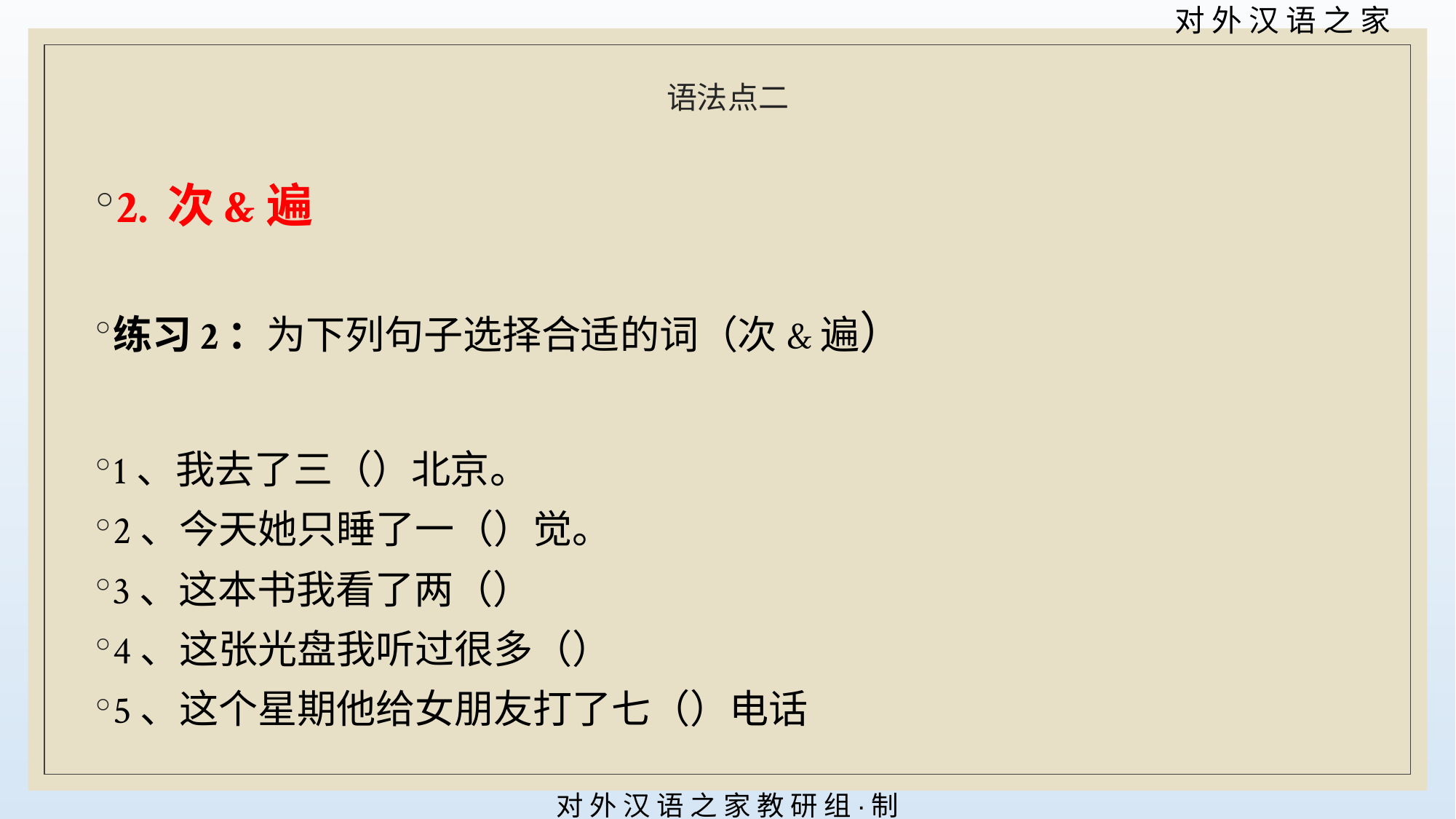

# 语法点二
2. 次&遍

练习2：为下列句子选择合适的词（次&遍）

1、我去了三（）北京。
2、今天她只睡了一（）觉。
3、这本书我看了两（）
4、这张光盘我听过很多（）
5、这个星期他给女朋友打了七（）电话